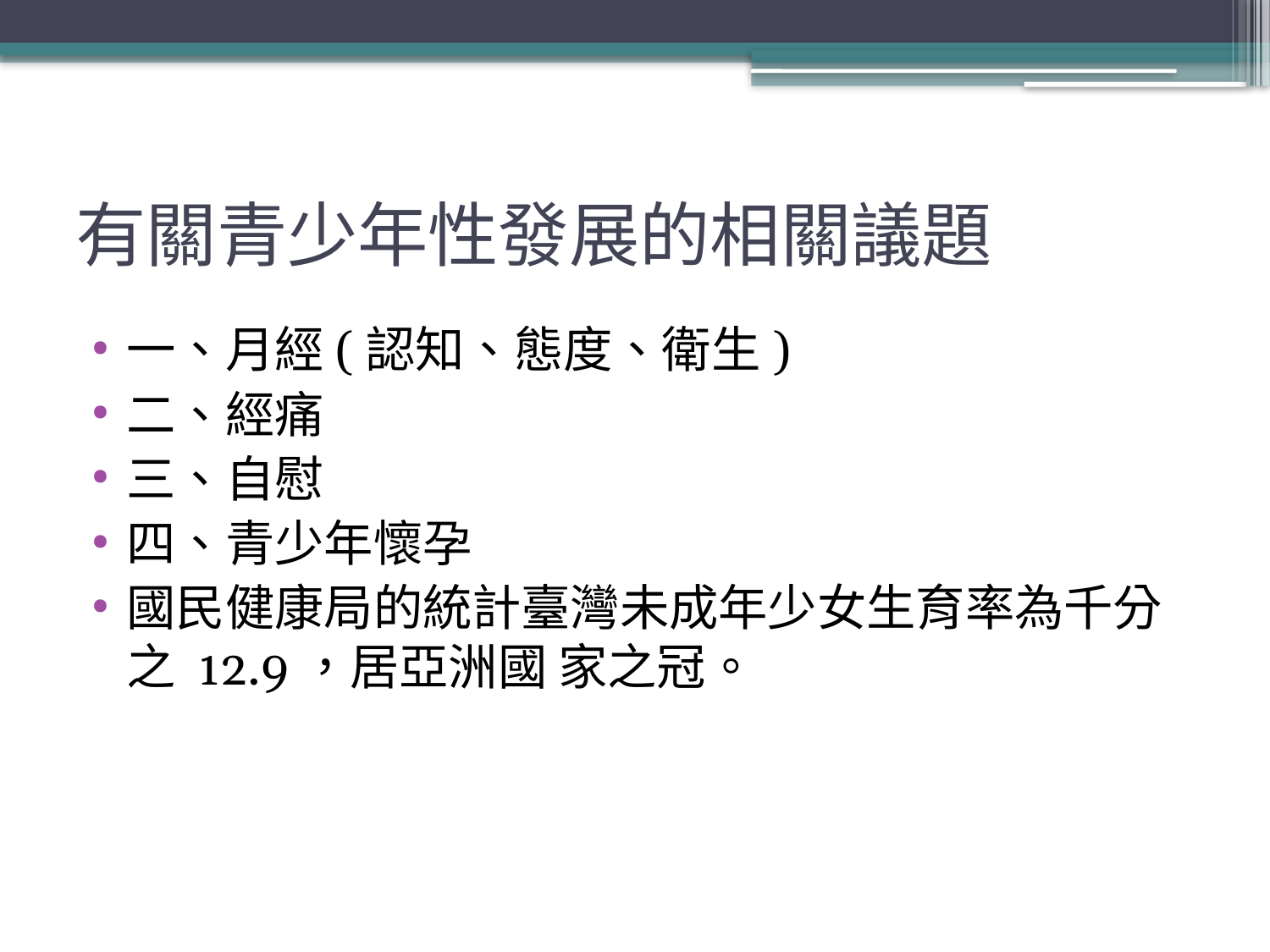

# 有關青少年性發展的相關議題
一、月經(認知、態度、衛生)
二、經痛
三、自慰
四、青少年懷孕
國民健康局的統計臺灣未成年少女生育率為千分之 12.9，居亞洲國 家之冠。